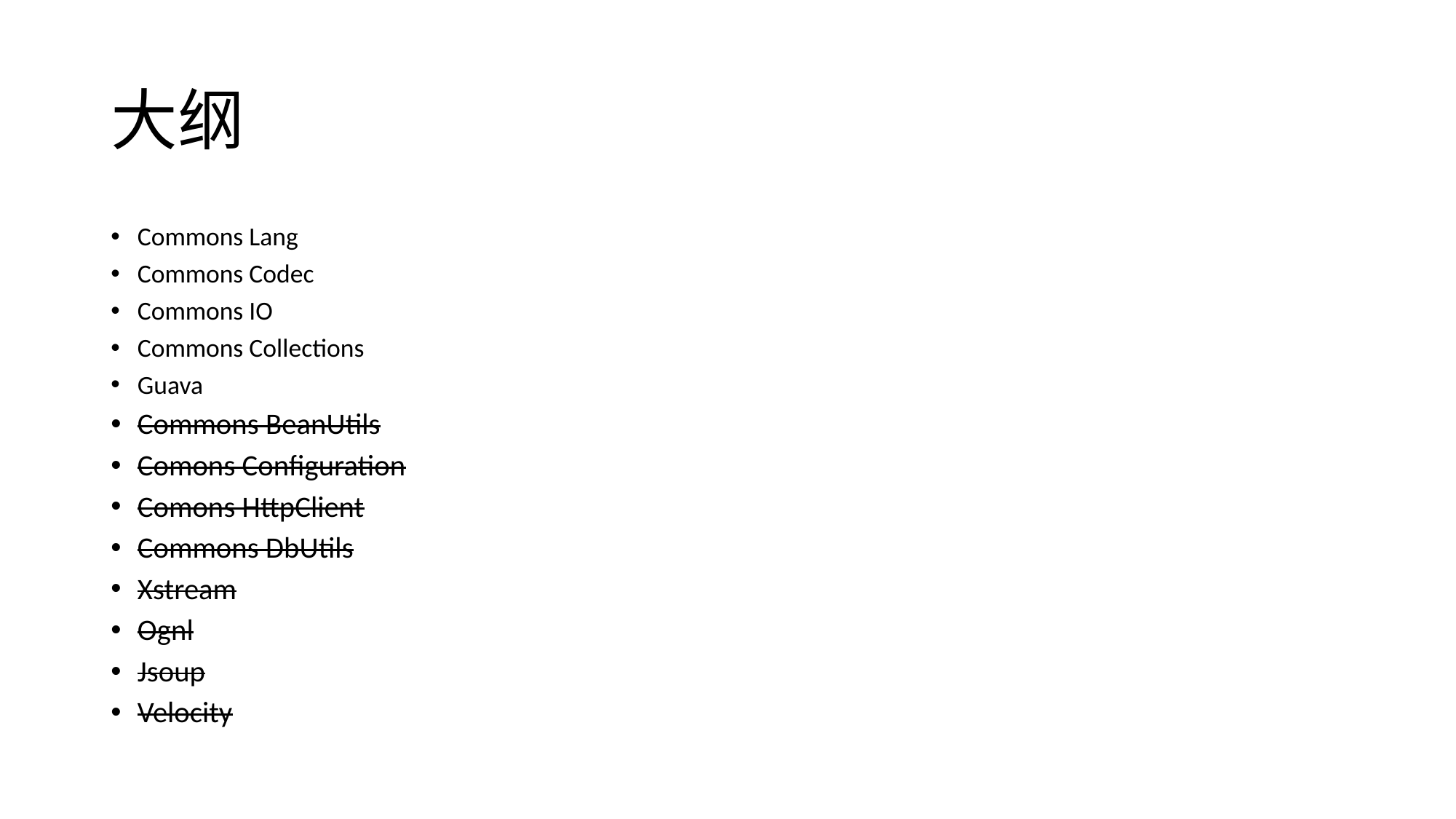

# 大纲
Commons Lang
Commons Codec
Commons IO
Commons Collections
Guava
Commons BeanUtils
Comons Configuration
Comons HttpClient
Commons DbUtils
Xstream
Ognl
Jsoup
Velocity